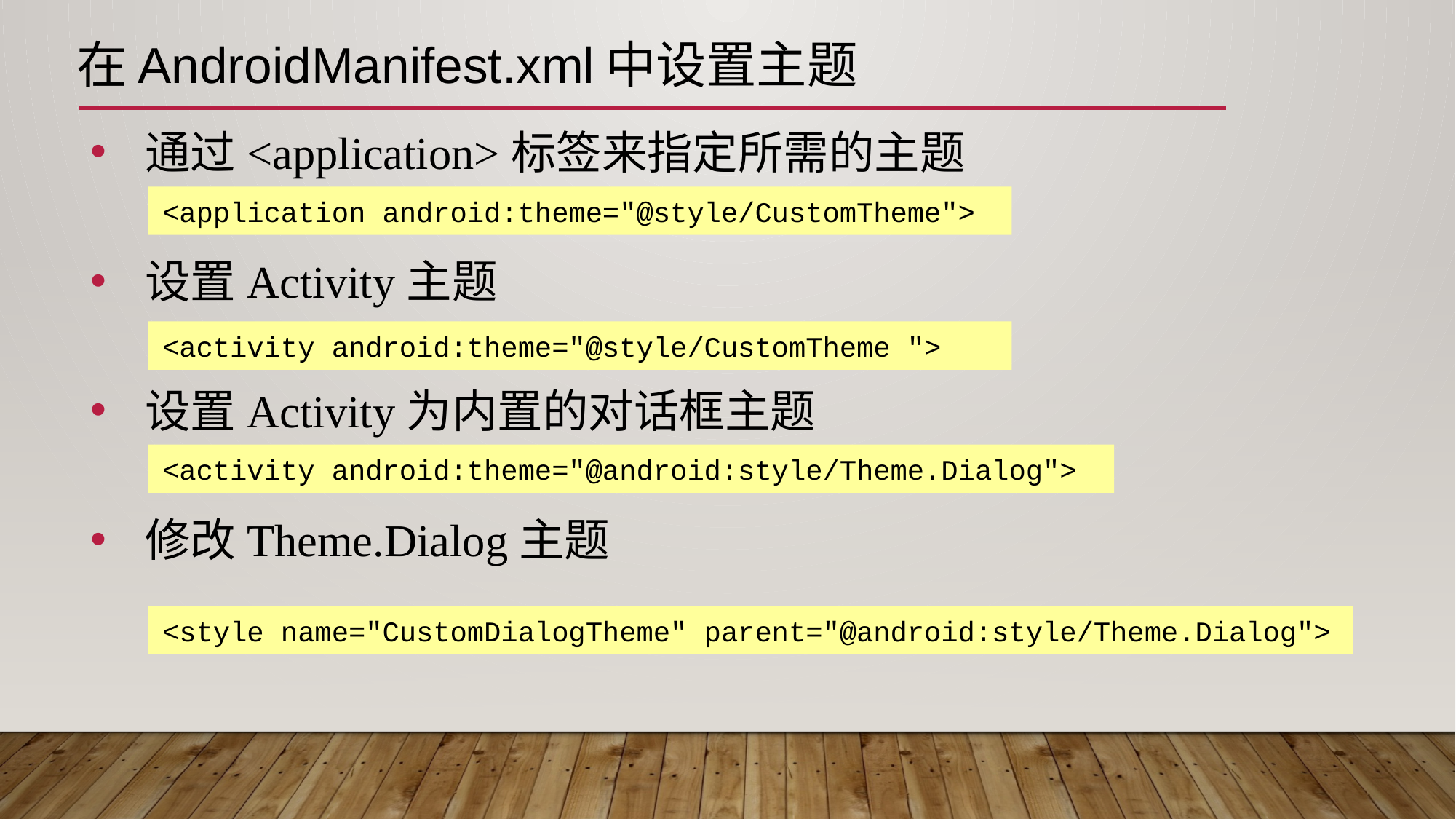

# 在AndroidManifest.xml中设置主题
通过<application>标签来指定所需的主题

设置Activity主题

设置Activity为内置的对话框主题

修改Theme.Dialog主题
<application android:theme="@style/CustomTheme">
<activity android:theme="@style/CustomTheme ">
<activity android:theme="@android:style/Theme.Dialog">
<style name="CustomDialogTheme" parent="@android:style/Theme.Dialog">